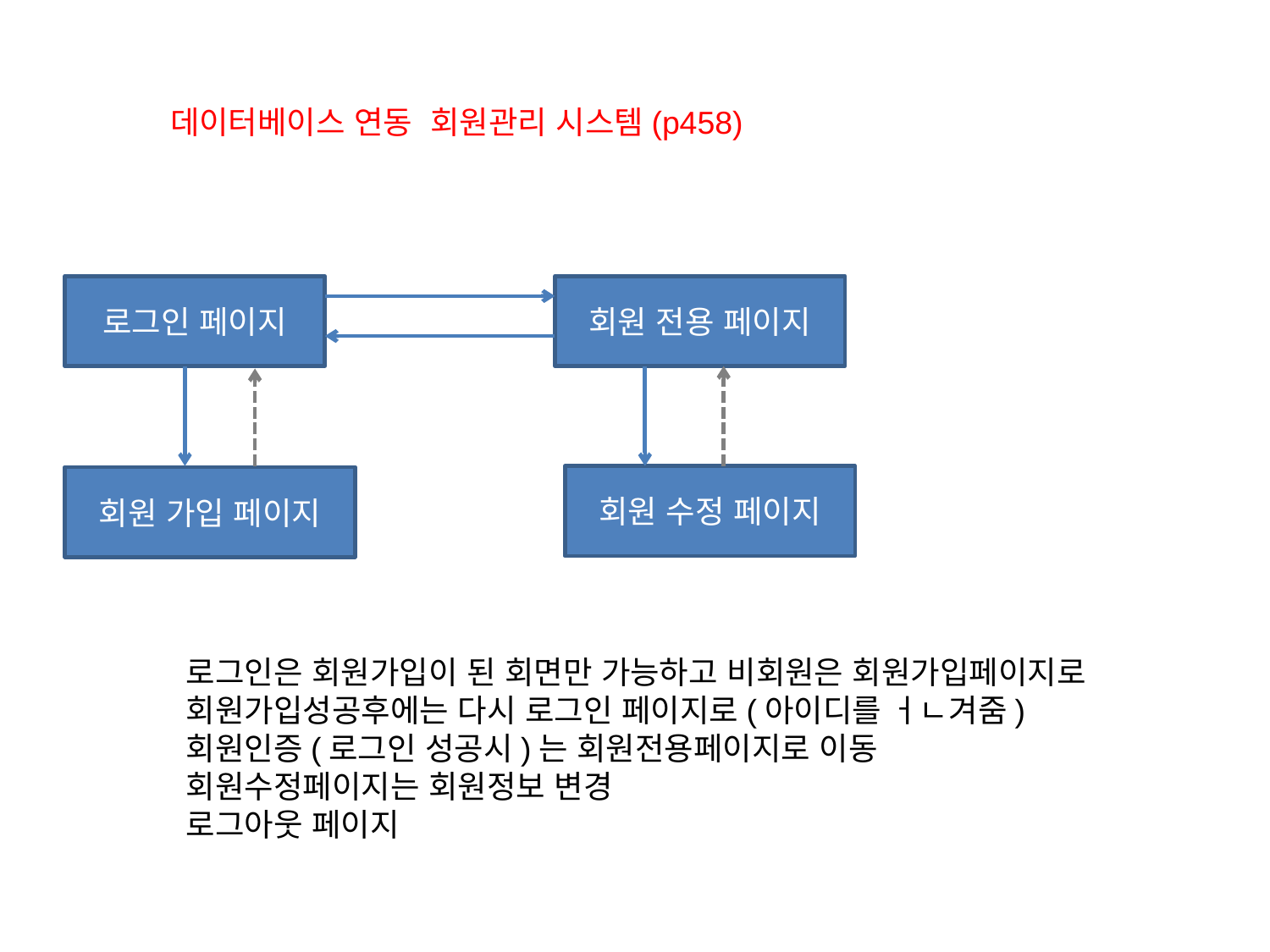

데이터베이스 연동  회원관리 시스템(p458)
로그인 페이지
회원 전용 페이지
회원 수정 페이지
회원 가입 페이지
로그인은 회원가입이 된 회면만 가능하고 비회원은 회원가입페이지로
회원가입성공후에는 다시 로그인 페이지로(아이디를 ㅓㄴ겨줌)
회원인증(로그인 성공시)는 회원전용페이지로 이동
회원수정페이지는 회원정보 변경
로그아웃 페이지